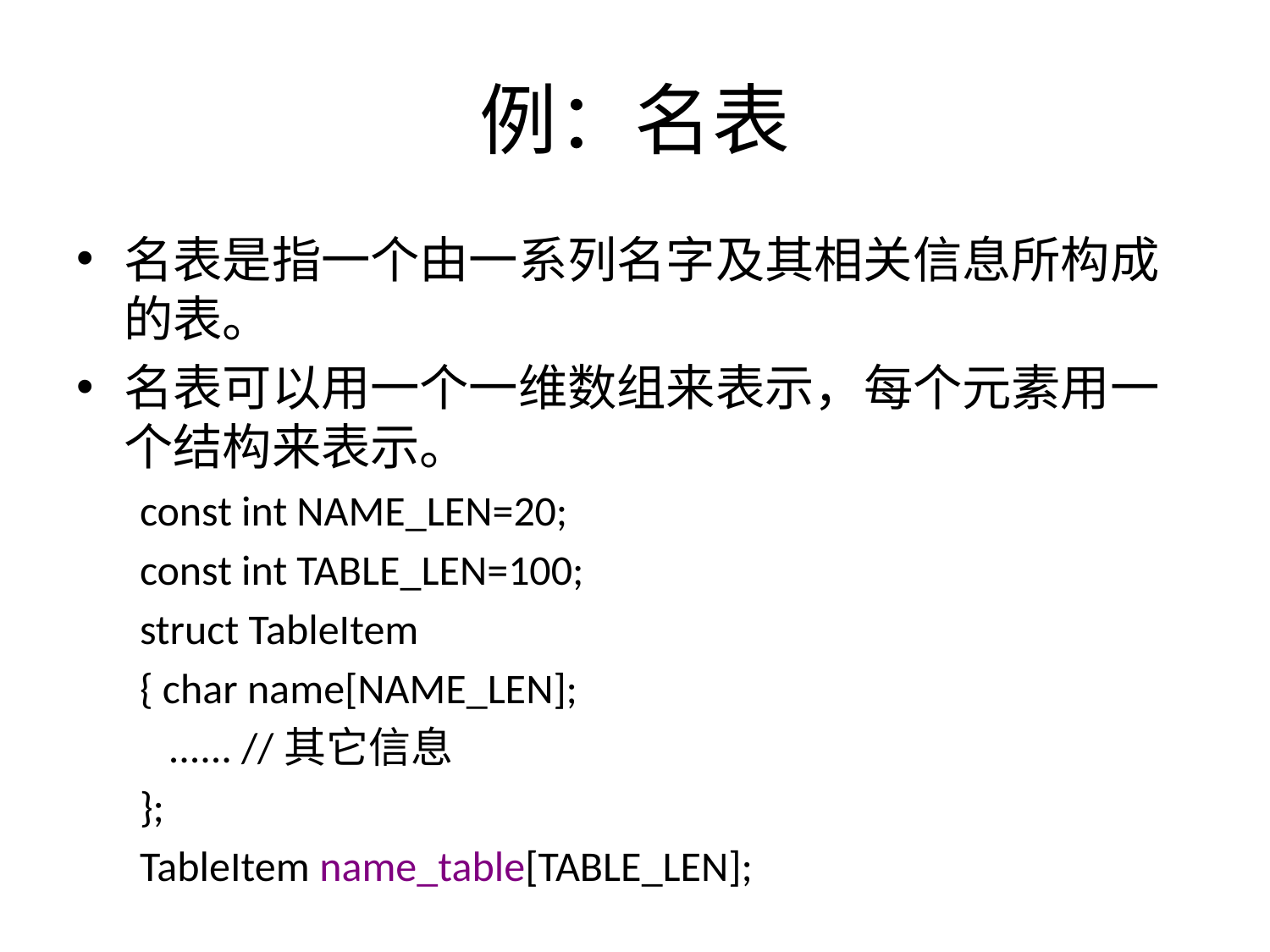

# 例：名表
名表是指一个由一系列名字及其相关信息所构成的表。
名表可以用一个一维数组来表示，每个元素用一个结构来表示。
const int NAME_LEN=20;
const int TABLE_LEN=100;
struct TableItem
{ char name[NAME_LEN];
   ...... //其它信息
};
TableItem name_table[TABLE_LEN];